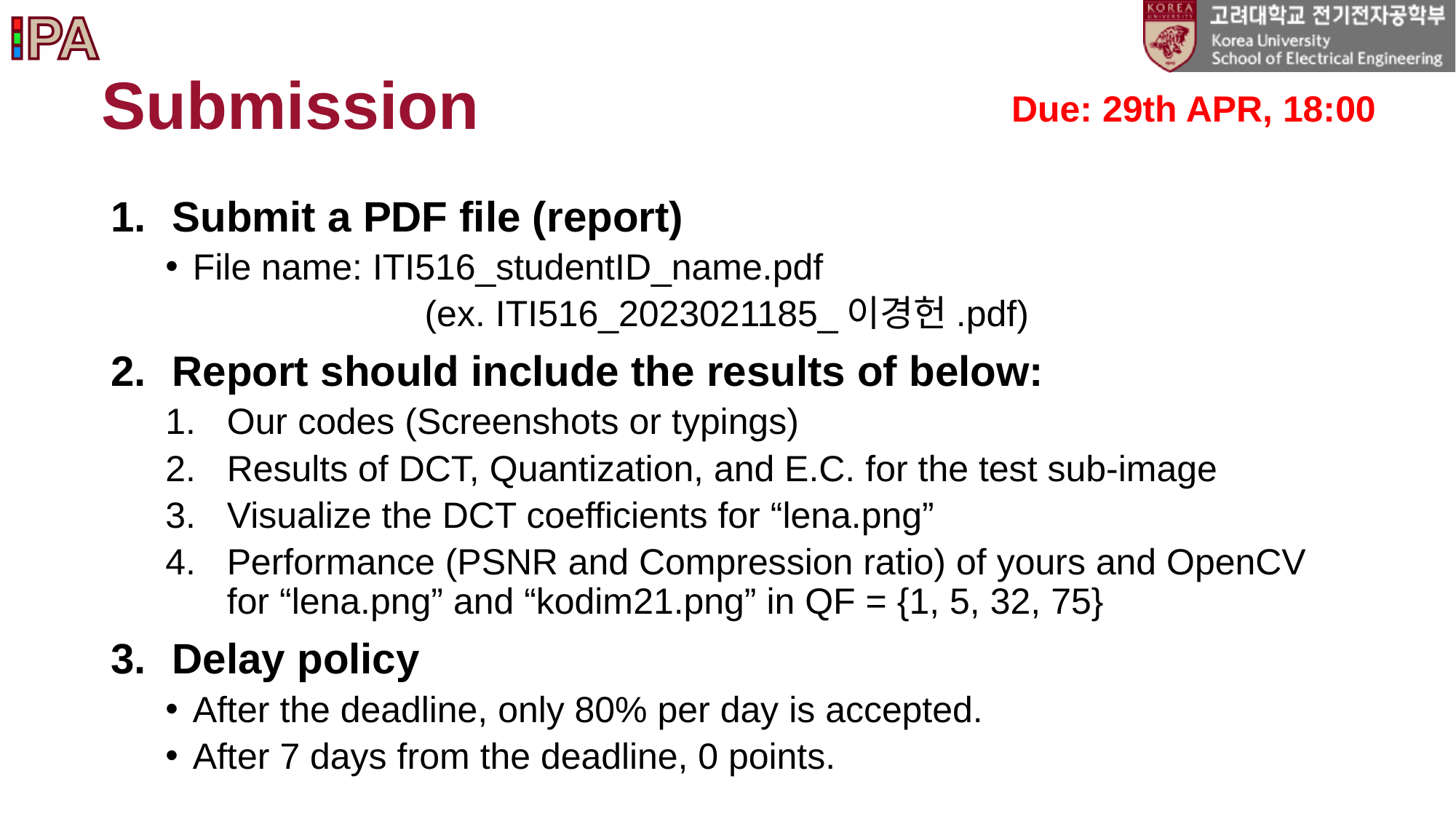

# Submission
Due: 29th APR, 18:00
Submit a PDF file (report)
File name: ITI516_studentID_name.pdf
		    (ex. ITI516_2023021185_이경헌.pdf)
Report should include the results of below:
Our codes (Screenshots or typings)
Results of DCT, Quantization, and E.C. for the test sub-image
Visualize the DCT coefficients for “lena.png”
Performance (PSNR and Compression ratio) of yours and OpenCV for “lena.png” and “kodim21.png” in QF = {1, 5, 32, 75}
Delay policy
After the deadline, only 80% per day is accepted.
After 7 days from the deadline, 0 points.